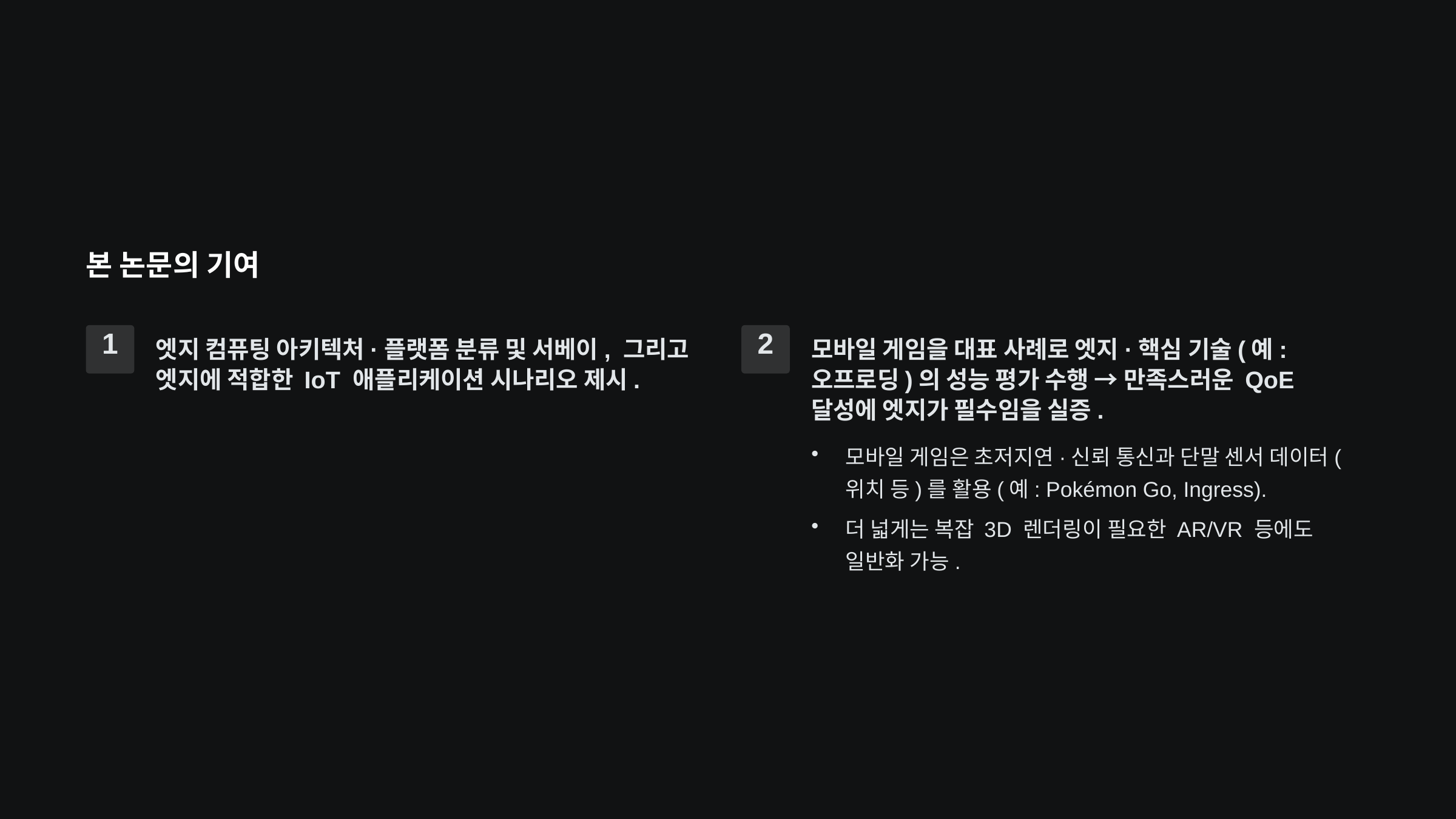

본 논문의 기여

1
2
엣지 컴퓨팅 아키텍처·플랫폼 분류 및 서베이, 그리고 엣지에 적합한 IoT 애플리케이션 시나리오 제시.
모바일 게임을 대표 사례로 엣지·핵심 기술(예: 오프로딩)의 성능 평가 수행 → 만족스러운 QoE 달성에 엣지가 필수임을 실증.
모바일 게임은 초저지연·신뢰 통신과 단말 센서 데이터(위치 등)를 활용(예: Pokémon Go, Ingress).
더 넓게는 복잡 3D 렌더링이 필요한 AR/VR 등에도 일반화 가능.